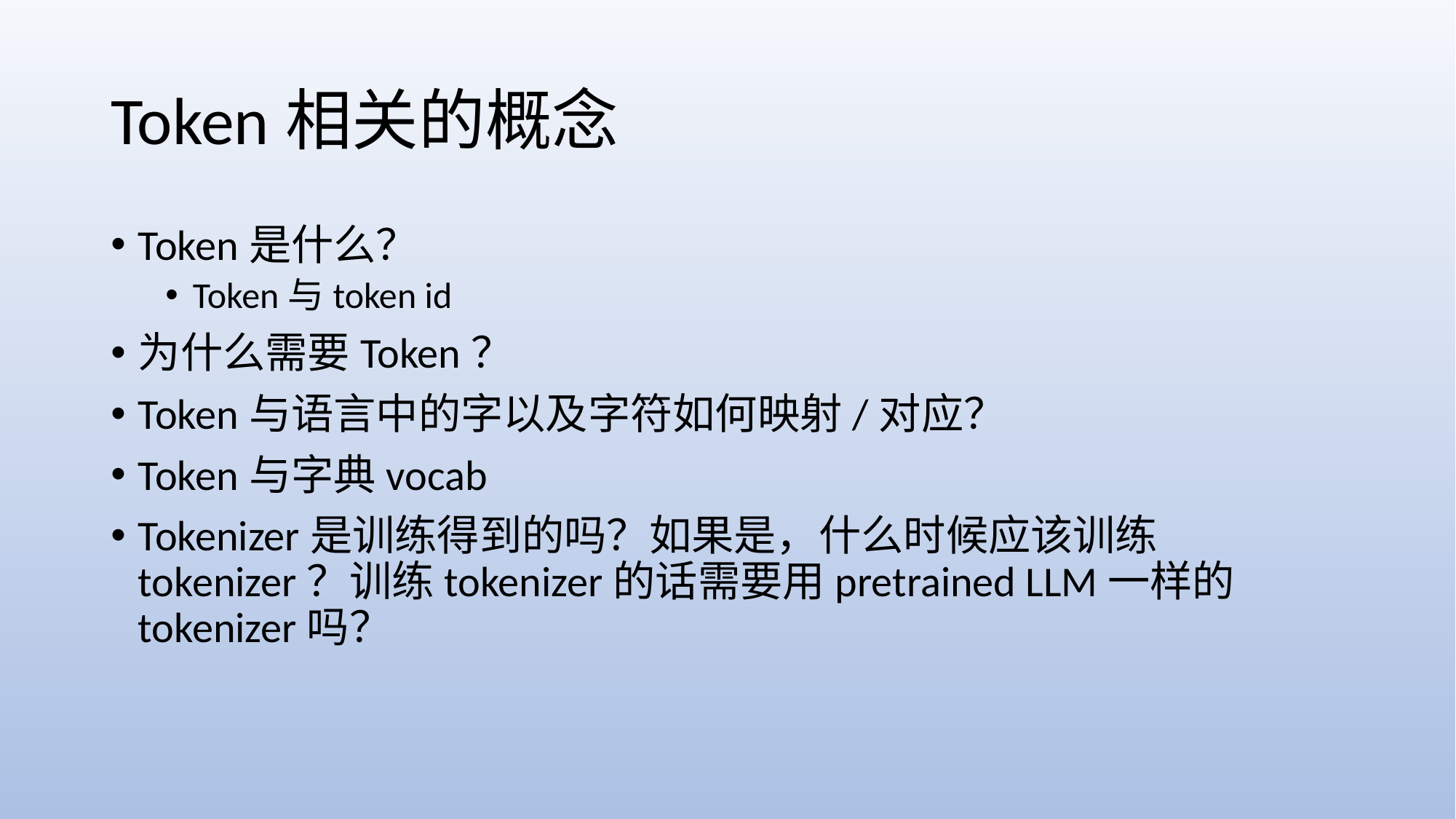

# Token相关的概念
Token是什么？
Token与token id
为什么需要Token？
Token与语言中的字以及字符如何映射/对应？
Token与字典vocab
Tokenizer是训练得到的吗？如果是，什么时候应该训练tokenizer？训练tokenizer的话需要用pretrained LLM一样的tokenizer吗？